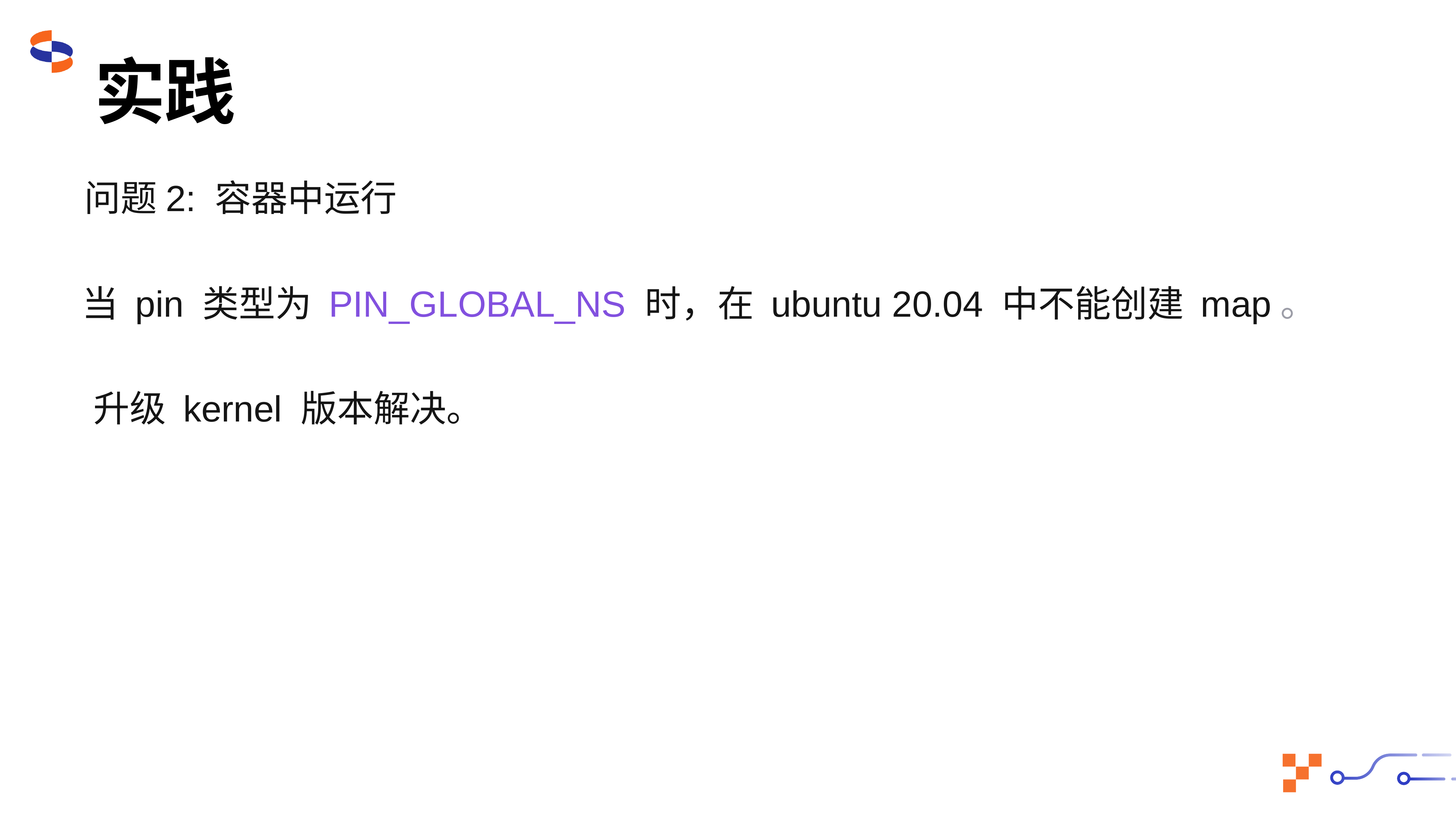

实践
问题2: 容器中运行
当 pin 类型为 PIN_GLOBAL_NS 时，在 ubuntu 20.04 中不能创建 map。
升级 kernel 版本解决。